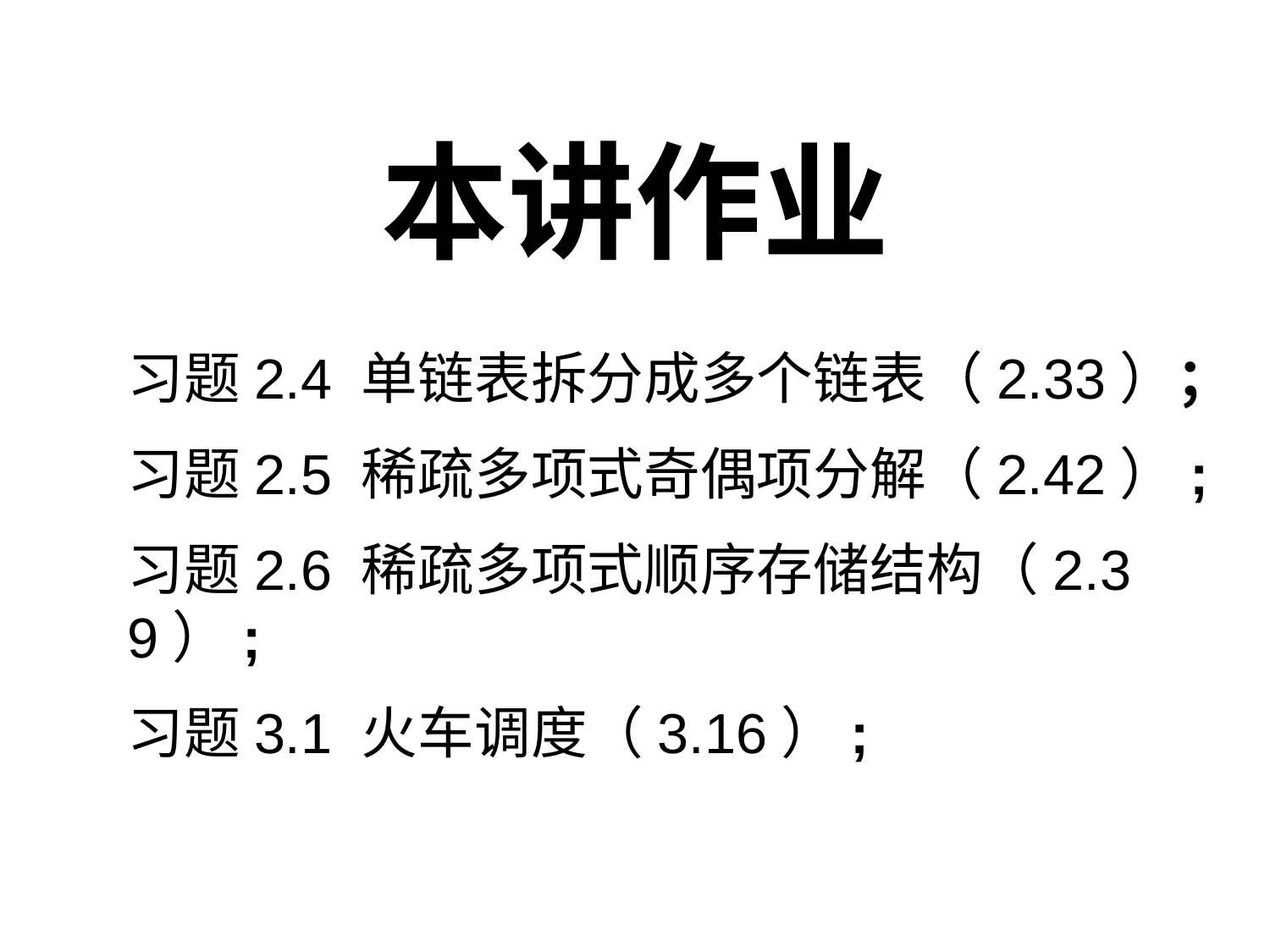

本讲作业
习题2.4 单链表拆分成多个链表（2.33）；
习题2.5 稀疏多项式奇偶项分解（2.42）;
习题2.6 稀疏多项式顺序存储结构（2.39）;
习题3.1 火车调度（3.16）;